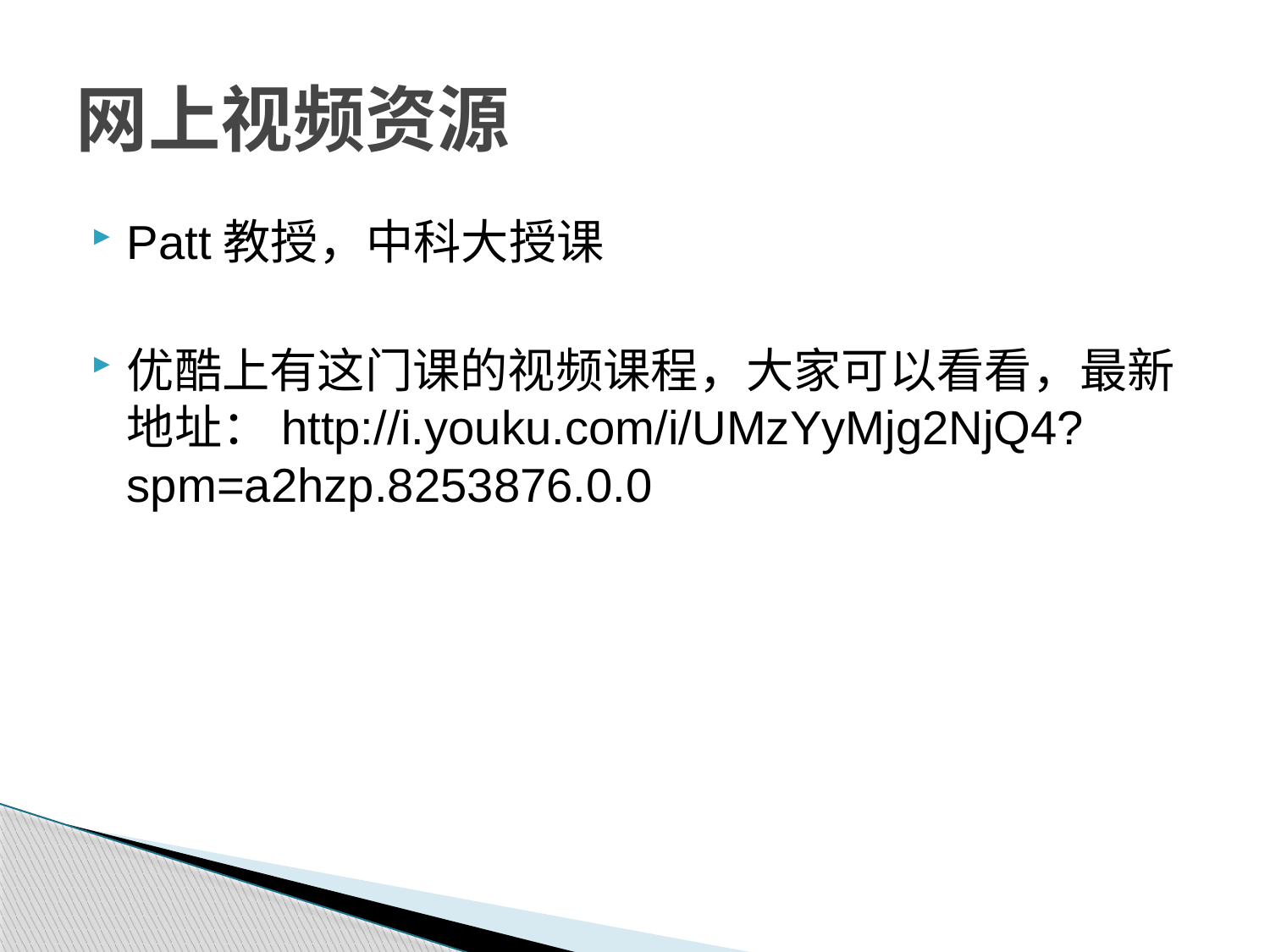

# 网上视频资源
Patt教授，中科大授课

优酷上有这门课的视频课程，大家可以看看，最新地址：http://i.youku.com/i/UMzYyMjg2NjQ4?spm=a2hzp.8253876.0.0